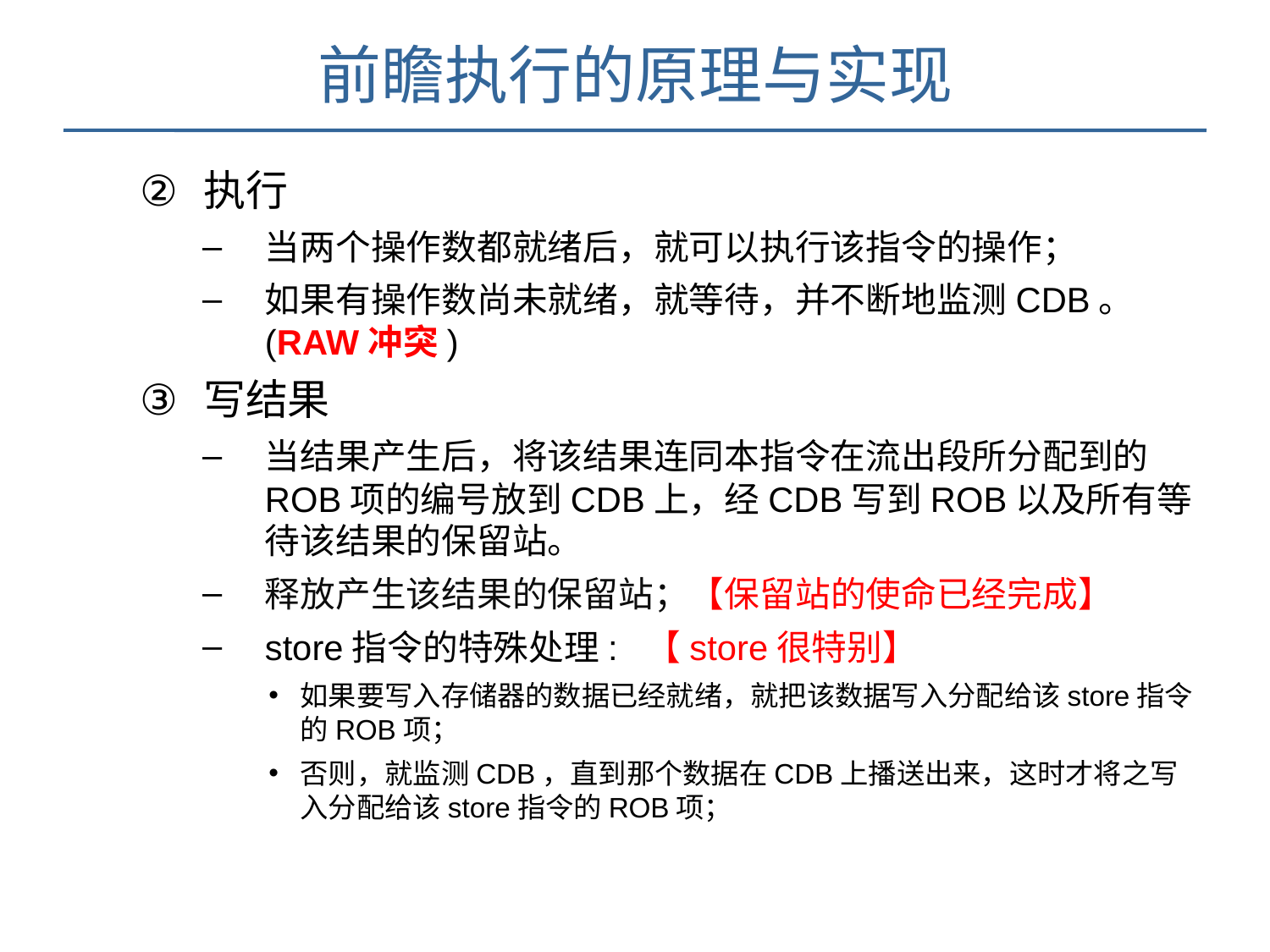

前瞻执行的原理与实现
执行
当两个操作数都就绪后，就可以执行该指令的操作；
如果有操作数尚未就绪，就等待，并不断地监测CDB。 (RAW冲突)
写结果
当结果产生后，将该结果连同本指令在流出段所分配到的ROB项的编号放到CDB上，经CDB写到ROB以及所有等待该结果的保留站。
释放产生该结果的保留站；【保留站的使命已经完成】
store指令的特殊处理:  【store很特别】
如果要写入存储器的数据已经就绪，就把该数据写入分配给该store指令的ROB项；
否则，就监测CDB，直到那个数据在CDB上播送出来，这时才将之写入分配给该store指令的ROB项；